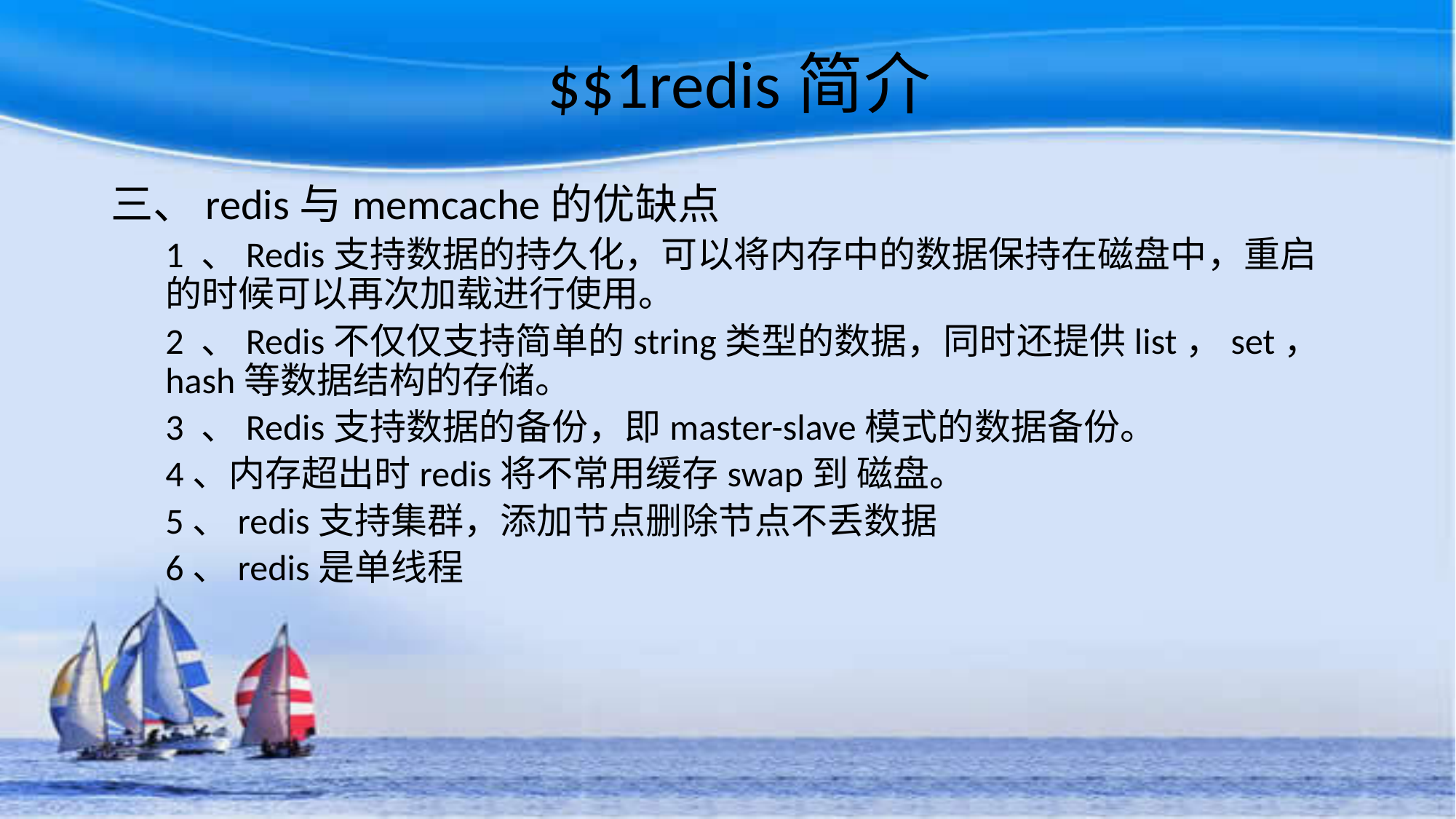

# $$1redis简介

三、redis与memcache的优缺点
1 、Redis支持数据的持久化，可以将内存中的数据保持在磁盘中，重启的时候可以再次加载进行使用。
2 、Redis不仅仅支持简单的string类型的数据，同时还提供list，set，hash等数据结构的存储。
3 、Redis支持数据的备份，即master-slave模式的数据备份。
4、内存超出时redis将不常用缓存swap到 磁盘。
5、redis支持集群，添加节点删除节点不丢数据
6、redis是单线程